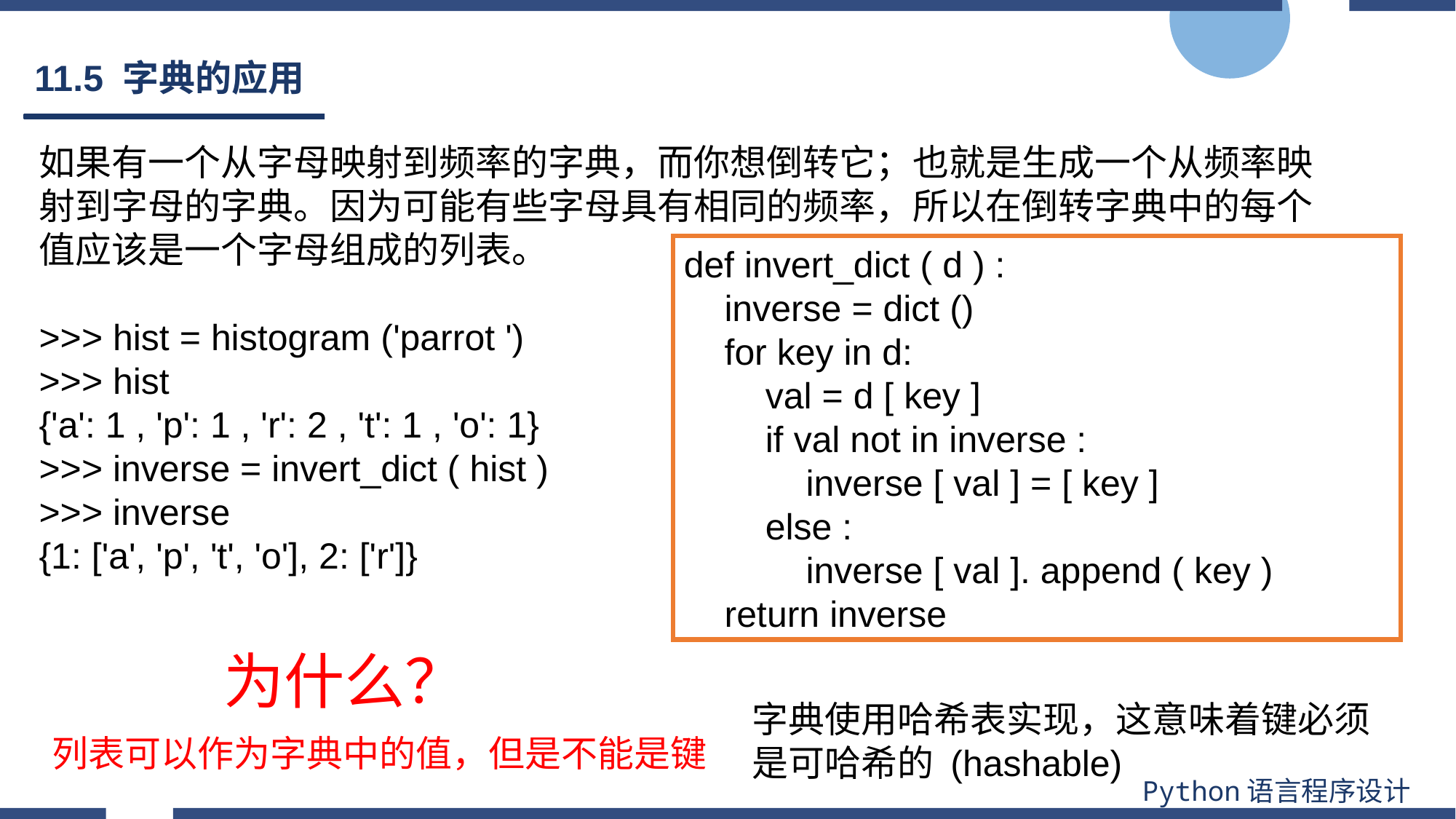

# 11.5 字典的应用
如果有一个从字母映射到频率的字典，而你想倒转它；也就是生成一个从频率映射到字母的字典。因为可能有些字母具有相同的频率，所以在倒转字典中的每个值应该是一个字母组成的列表。

>>> hist = histogram ('parrot ')
>>> hist
{'a': 1 , 'p': 1 , 'r': 2 , 't': 1 , 'o': 1}
>>> inverse = invert_dict ( hist )
>>> inverse
{1: ['a', 'p', 't', 'o'], 2: ['r']}
def invert_dict ( d ) :
    inverse = dict ()
    for key in d:
        val = d [ key ]
        if val not in inverse :
            inverse [ val ] = [ key ]
        else :
            inverse [ val ]. append ( key )
    return inverse
为什么？
字典使用哈希表实现，这意味着键必须是可哈希的 (hashable)
列表可以作为字典中的值，但是不能是键